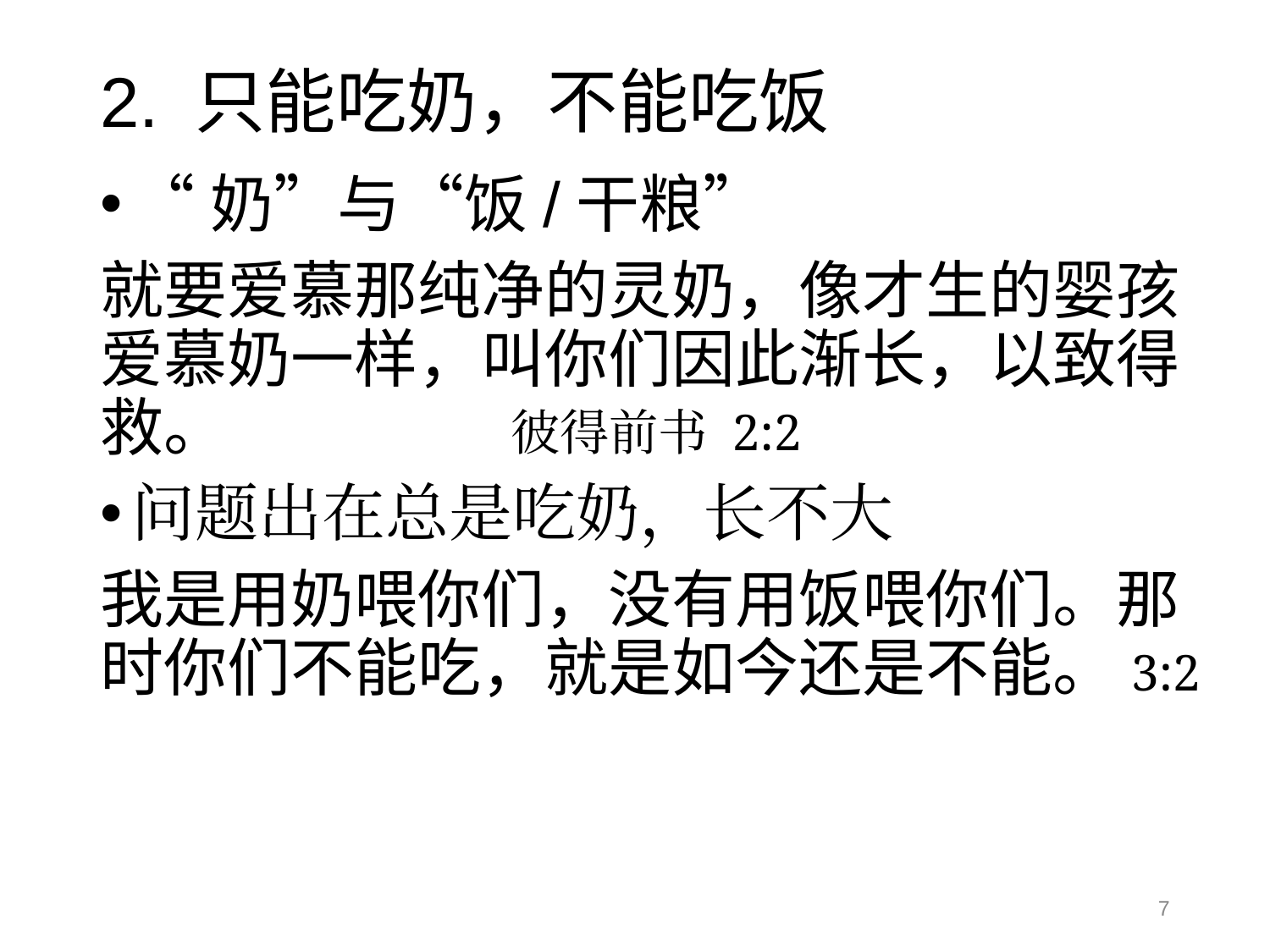

# 2. 只能吃奶，不能吃饭
“奶”与“饭/干粮”
就要爱慕那纯净的灵奶，像才生的婴孩爱慕奶一样，叫你们因此渐长，以致得救。                    彼得前书 2:2
问题出在总是吃奶，长不大
我是用奶喂你们，没有用饭喂你们。那时你们不能吃，就是如今还是不能。3:2
7